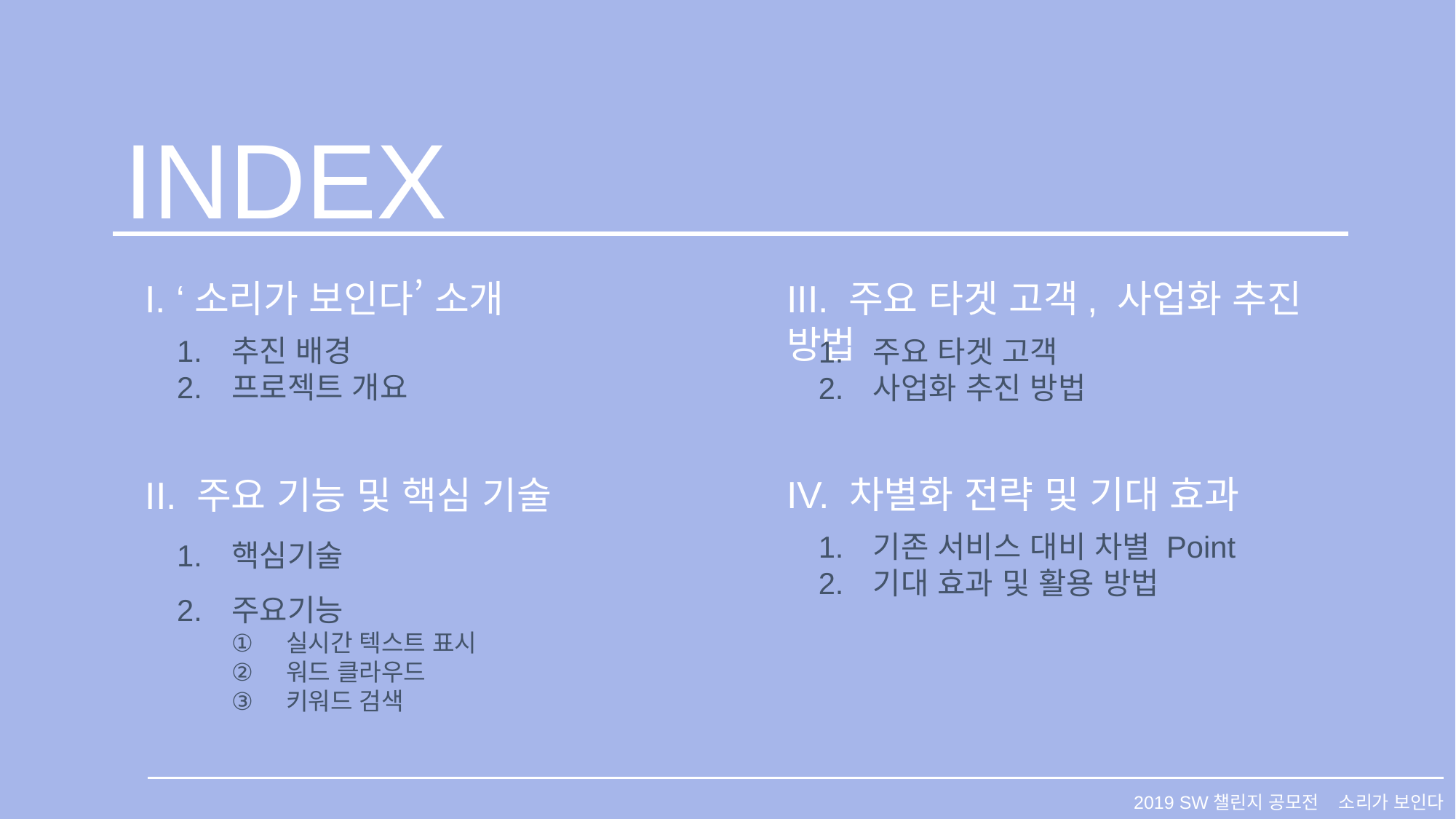

INDEX
I. ‘소리가 보인다’ 소개
III. 주요 타겟 고객, 사업화 추진 방법
추진 배경
프로젝트 개요
주요 타겟 고객
사업화 추진 방법
IV. 차별화 전략 및 기대 효과
II. 주요 기능 및 핵심 기술
핵심기술
주요기능
실시간 텍스트 표시
워드 클라우드
키워드 검색
기존 서비스 대비 차별 Point
기대 효과 및 활용 방법
2019 SW챌린지 공모전    소리가 보인다